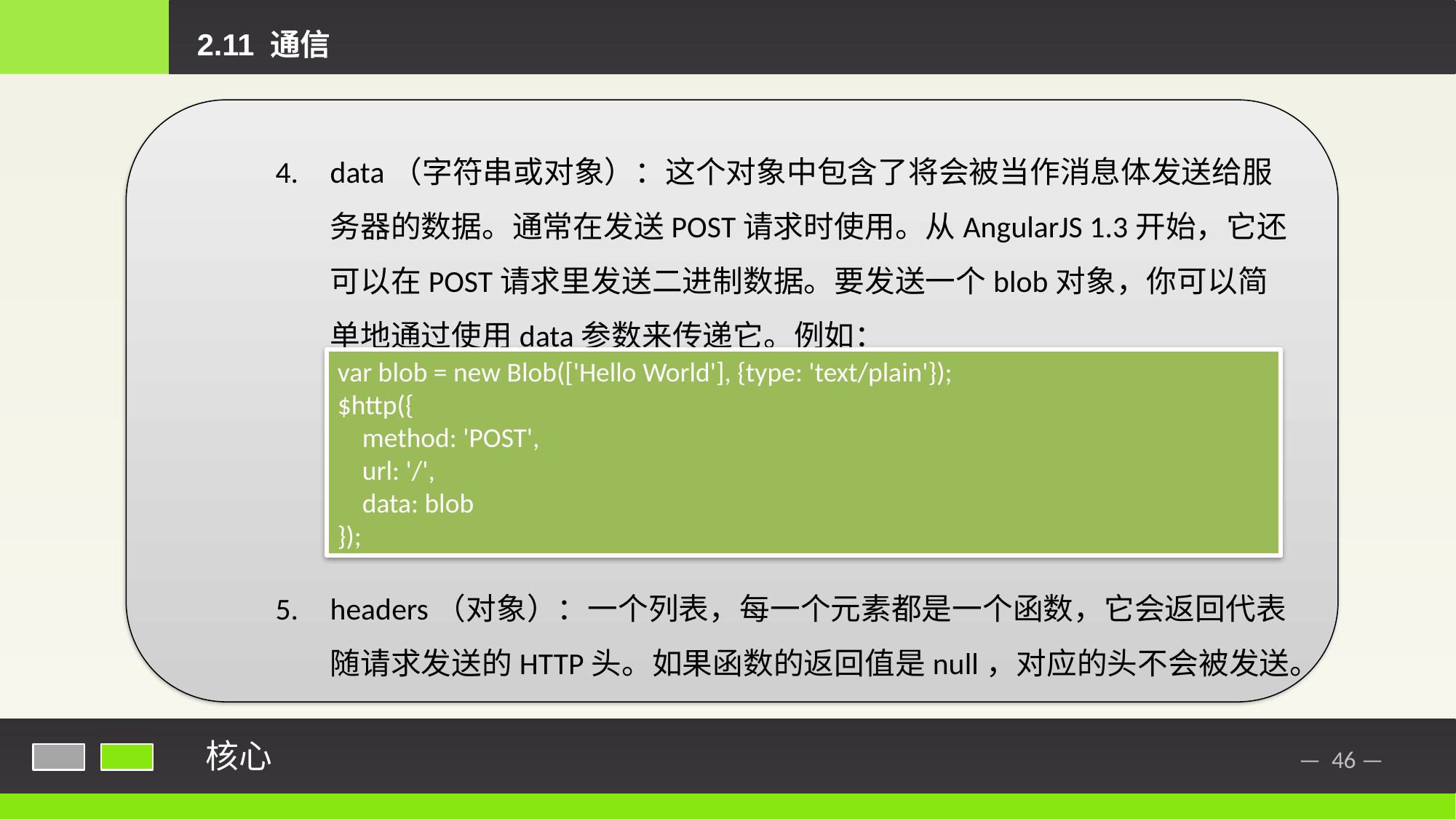

2.11 通信
data（字符串或对象）：这个对象中包含了将会被当作消息体发送给服务器的数据。通常在发送POST请求时使用。从AngularJS 1.3开始，它还可以在POST请求里发送二进制数据。要发送一个blob对象，你可以简单地通过使用data参数来传递它。例如：

headers（对象）：一个列表，每一个元素都是一个函数，它会返回代表随请求发送的HTTP头。如果函数的返回值是null，对应的头不会被发送。

var blob = new Blob(['Hello World'], {type: 'text/plain'});
$http({
    method: 'POST',
    url: '/',
    data: blob
});